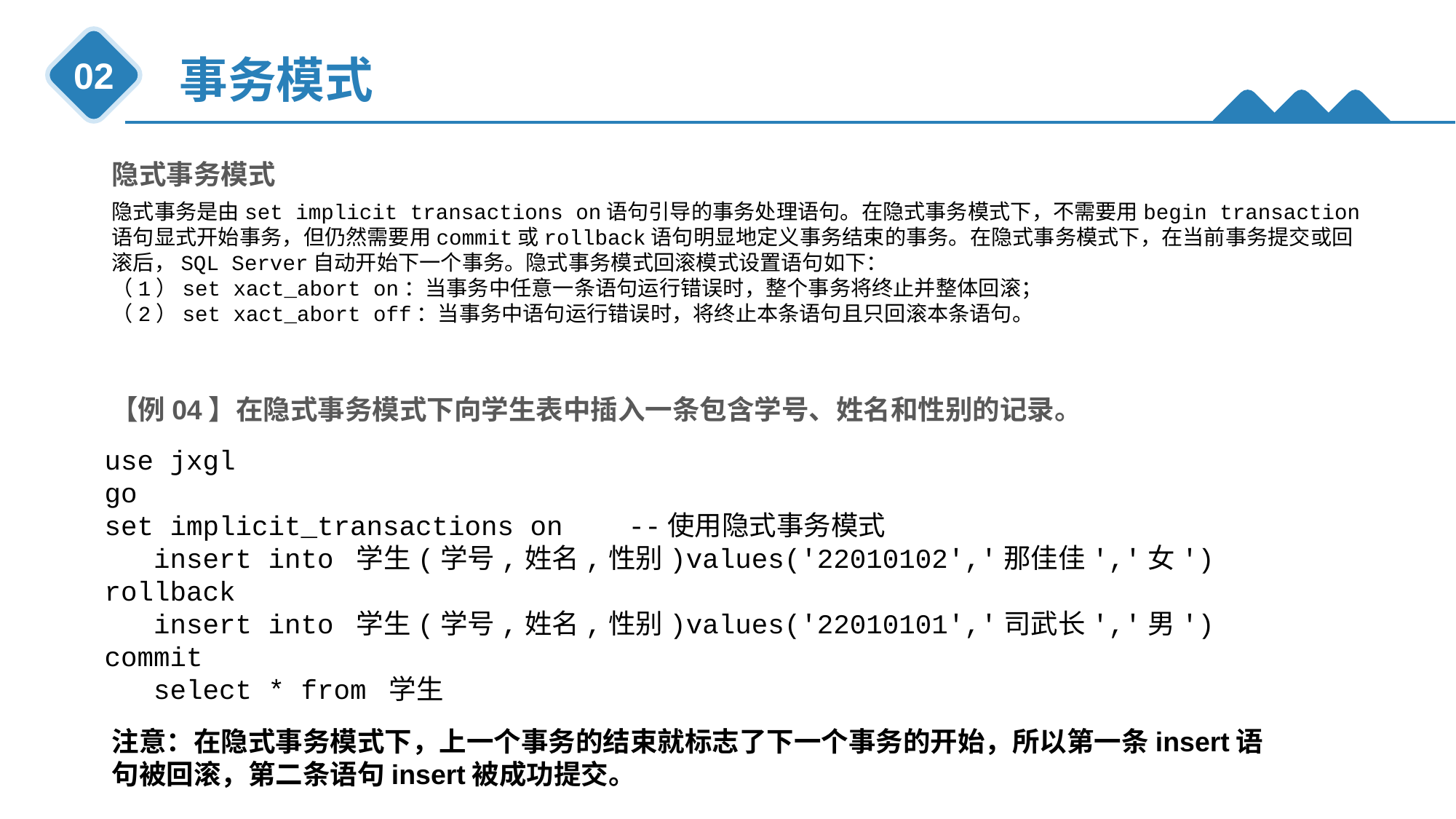

事务模式
02

隐式事务模式
隐式事务是由set implicit transactions on语句引导的事务处理语句。在隐式事务模式下，不需要用begin transaction语句显式开始事务，但仍然需要用commit或rollback语句明显地定义事务结束的事务。在隐式事务模式下，在当前事务提交或回滚后，SQL Server自动开始下一个事务。隐式事务模式回滚模式设置语句如下：
（1）set xact_abort on：当事务中任意一条语句运行错误时，整个事务将终止并整体回滚；
（2）set xact_abort off：当事务中语句运行错误时，将终止本条语句且只回滚本条语句。
【例04】在隐式事务模式下向学生表中插入一条包含学号、姓名和性别的记录。
use jxgl
go
set implicit_transactions on    --使用隐式事务模式
   insert into 学生(学号,姓名,性别)values('22010102','那佳佳','女')
rollback
   insert into 学生(学号,姓名,性别)values('22010101','司武长','男')
commit
   select * from 学生
注意：在隐式事务模式下，上一个事务的结束就标志了下一个事务的开始，所以第一条insert语句被回滚，第二条语句insert被成功提交。